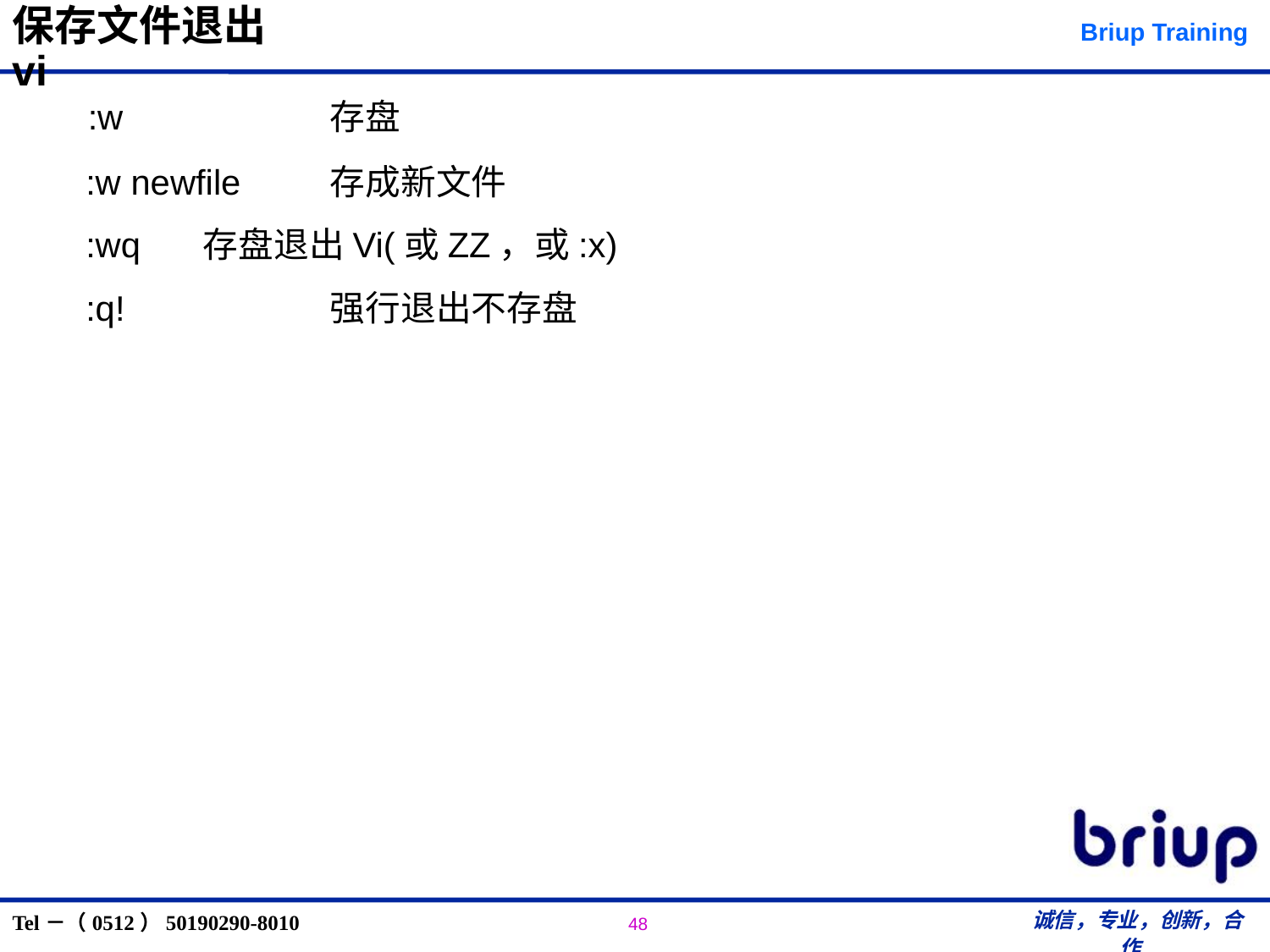

# 保存文件退出vi
 :w		存盘
 :w newfile	存成新文件
 :wq 	存盘退出Vi(或ZZ，或:x)
 :q! 		强行退出不存盘